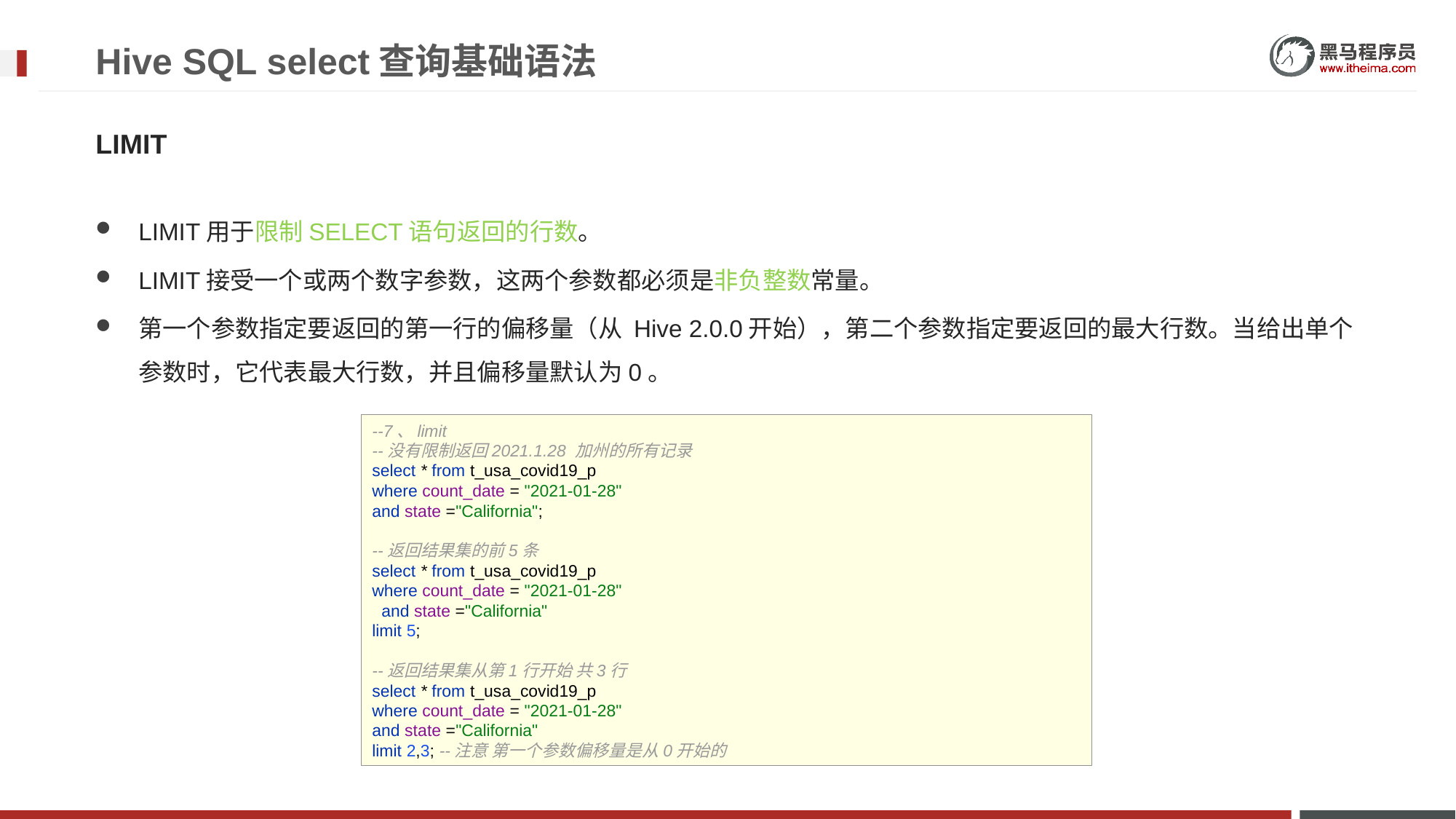

# Hive SQL select查询基础语法
LIMIT
LIMIT用于限制SELECT语句返回的行数。
LIMIT接受一个或两个数字参数，这两个参数都必须是非负整数常量。
第一个参数指定要返回的第一行的偏移量（从 Hive 2.0.0开始），第二个参数指定要返回的最大行数。当给出单个参数时，它代表最大行数，并且偏移量默认为0。

--7、limit
--没有限制返回2021.1.28 加州的所有记录
select * from t_usa_covid19_p
where count_date = "2021-01-28"
and state ="California";
--返回结果集的前5条
select * from t_usa_covid19_p
where count_date = "2021-01-28"
  and state ="California"
limit 5;
--返回结果集从第1行开始 共3行
select * from t_usa_covid19_p
where count_date = "2021-01-28"
and state ="California"
limit 2,3; --注意 第一个参数偏移量是从0开始的